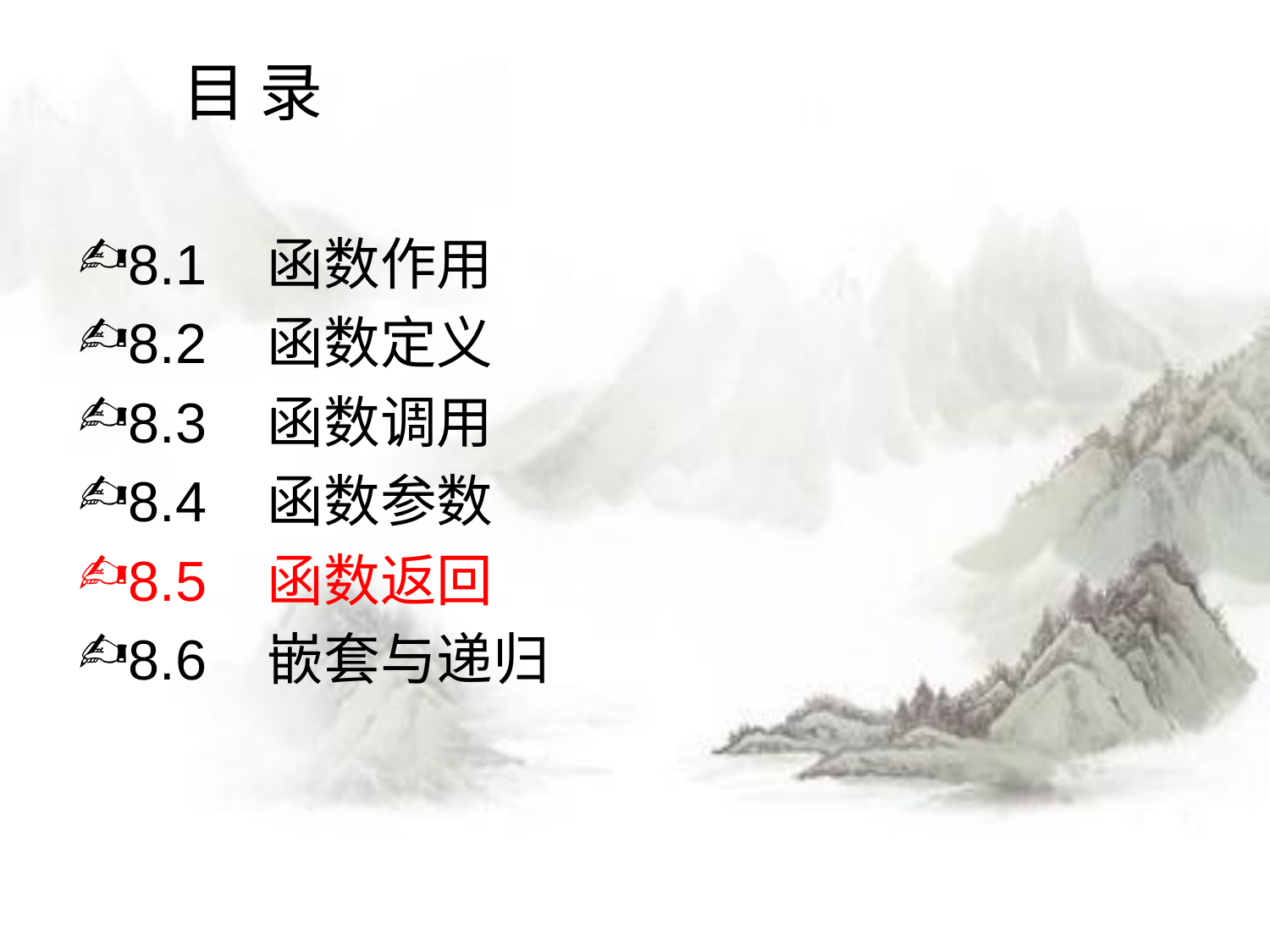

# 目 录
8.1   函数作用
8.2   函数定义
8.3   函数调用
8.4   函数参数
8.5   函数返回
8.6   嵌套与递归